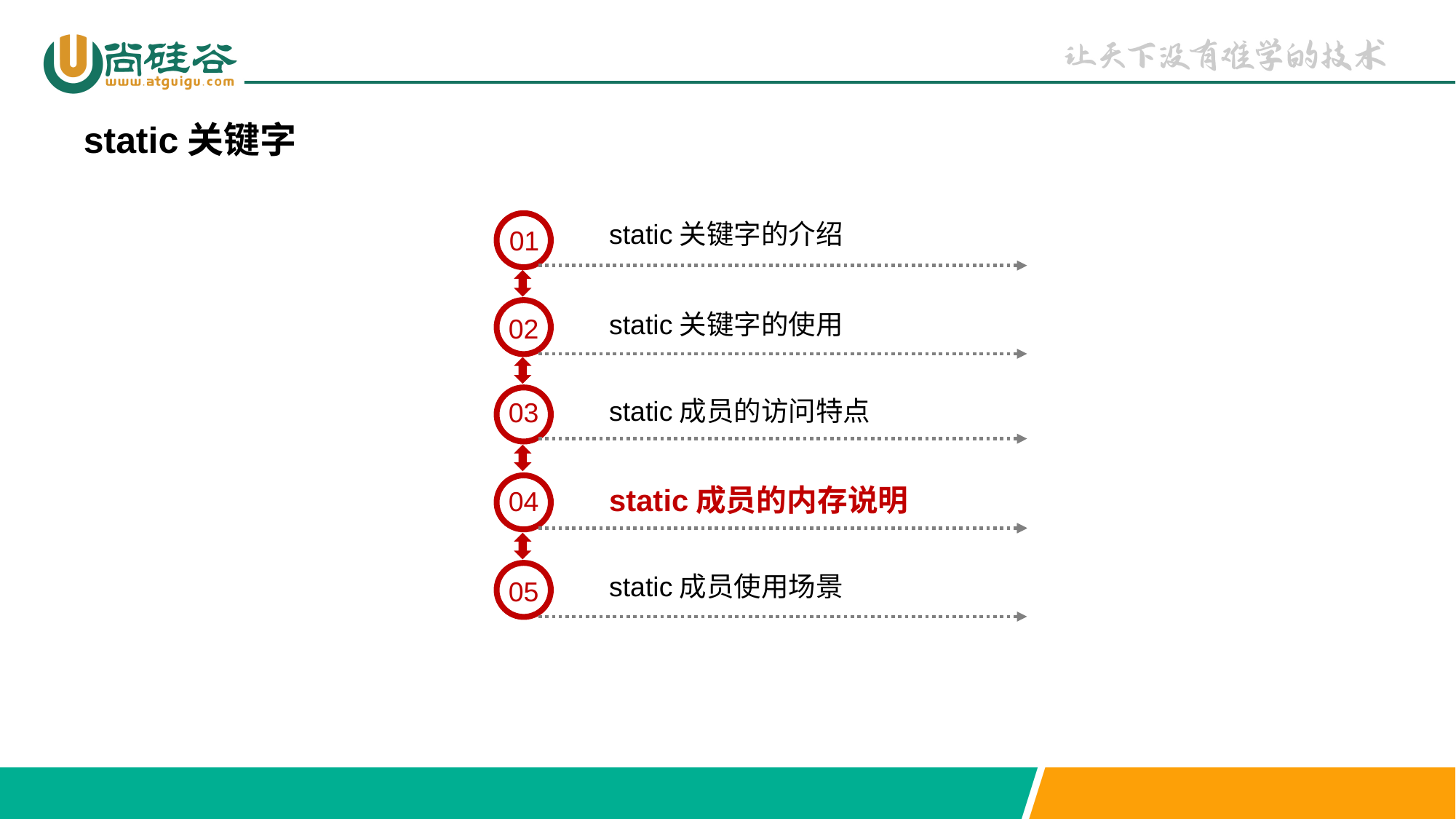

static关键字

static关键字的介绍
01

static关键字的使用
02

static成员的访问特点
03

static成员的内存说明
04

static成员使用场景
05